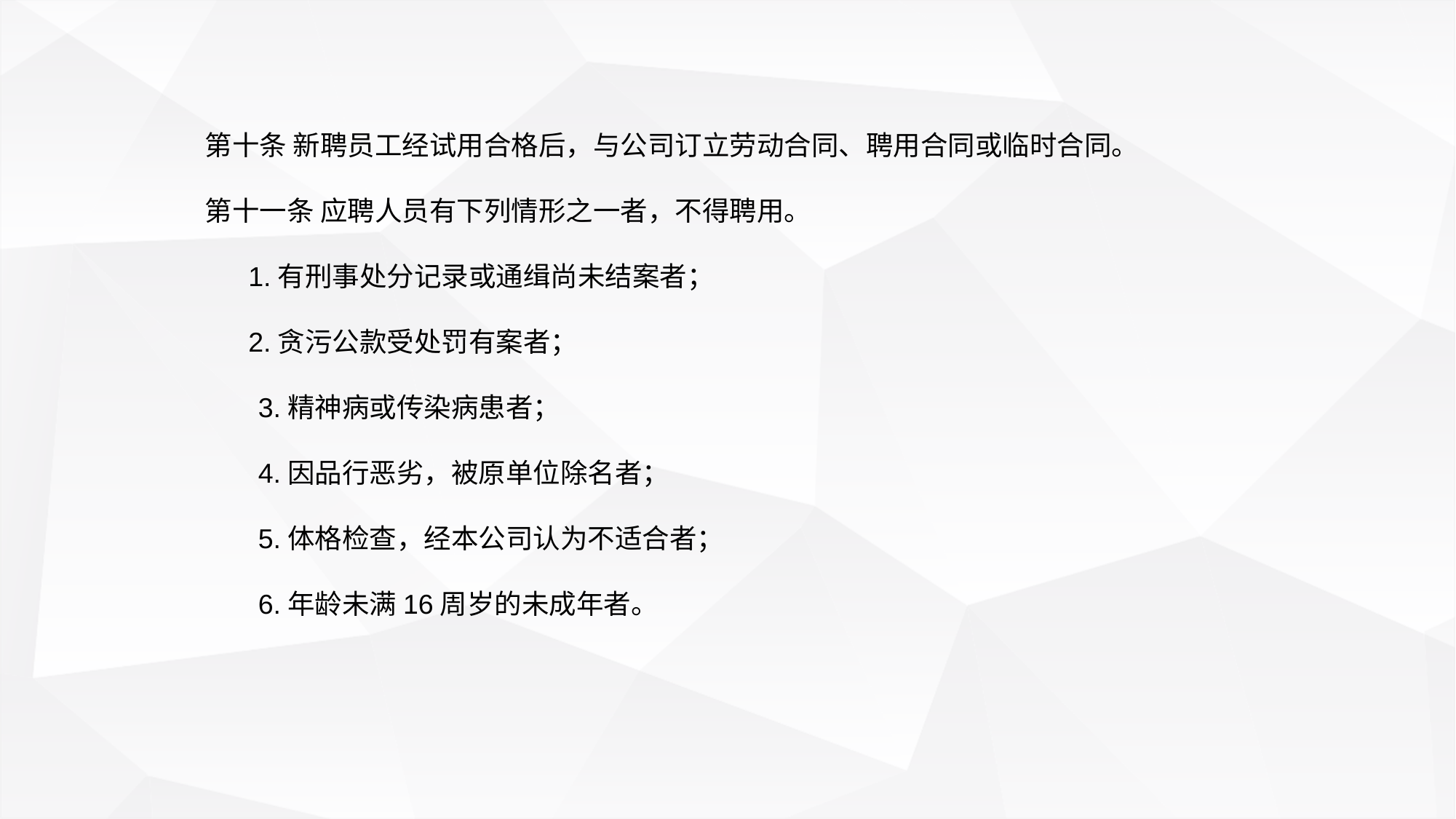

第十条 新聘员工经试用合格后，与公司订立劳动合同、聘用合同或临时合同。
        第十一条 应聘人员有下列情形之一者，不得聘用。
             1.有刑事处分记录或通缉尚未结案者；
             2.贪污公款受处罚有案者；
3.精神病或传染病患者；
4.因品行恶劣，被原单位除名者；
5.体格检查，经本公司认为不适合者；
6.年龄未满16周岁的未成年者。